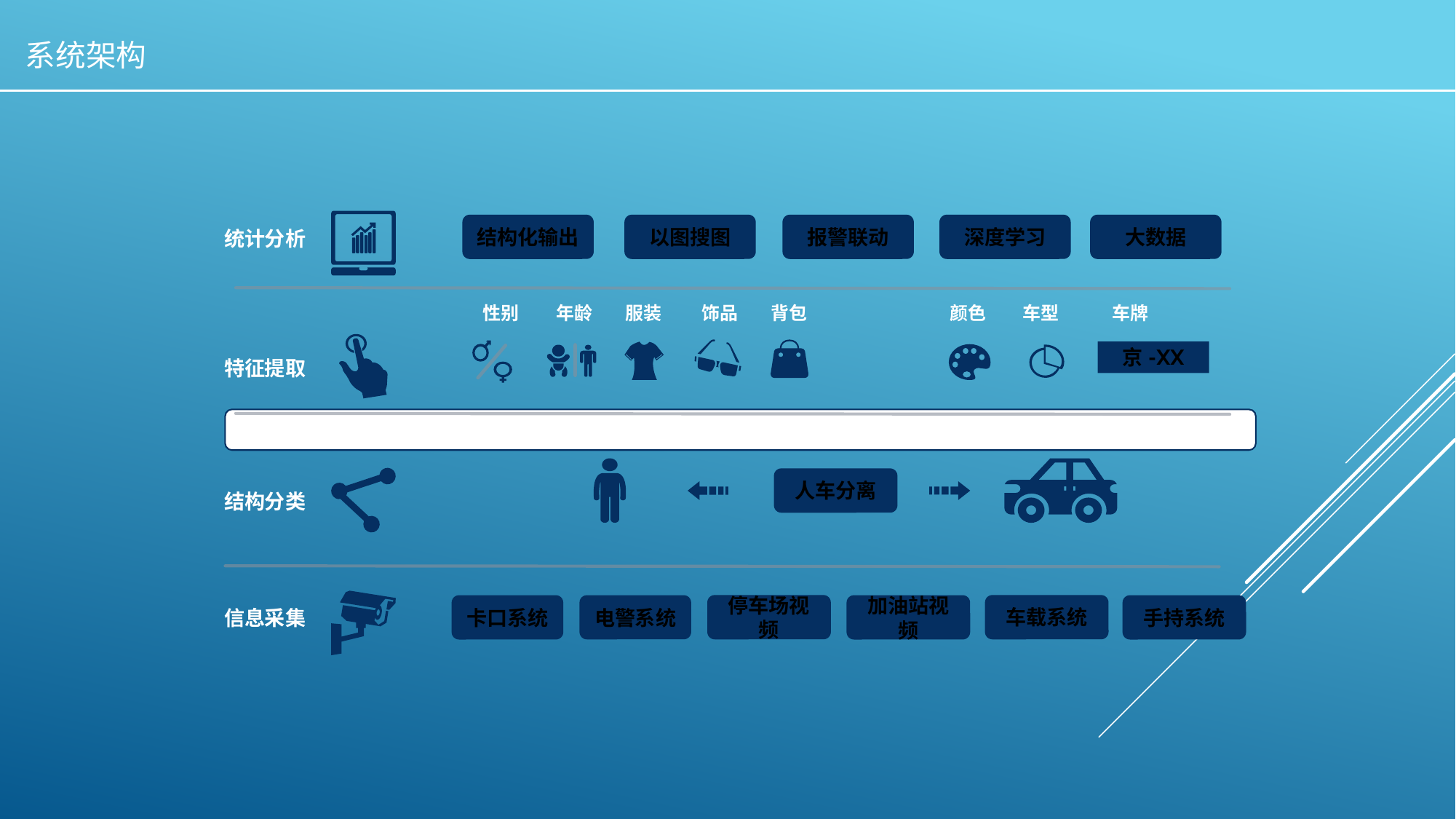

系统架构

结构化输出
以图搜图
报警联动
深度学习
大数据
统计分析
性别
年龄
服装
饰品
背包
颜色
车型
车牌

京-XX

特征提取

人车分离

结构分类

停车场视频
车载系统
卡口系统
电警系统
加油站视频
手持系统
信息采集